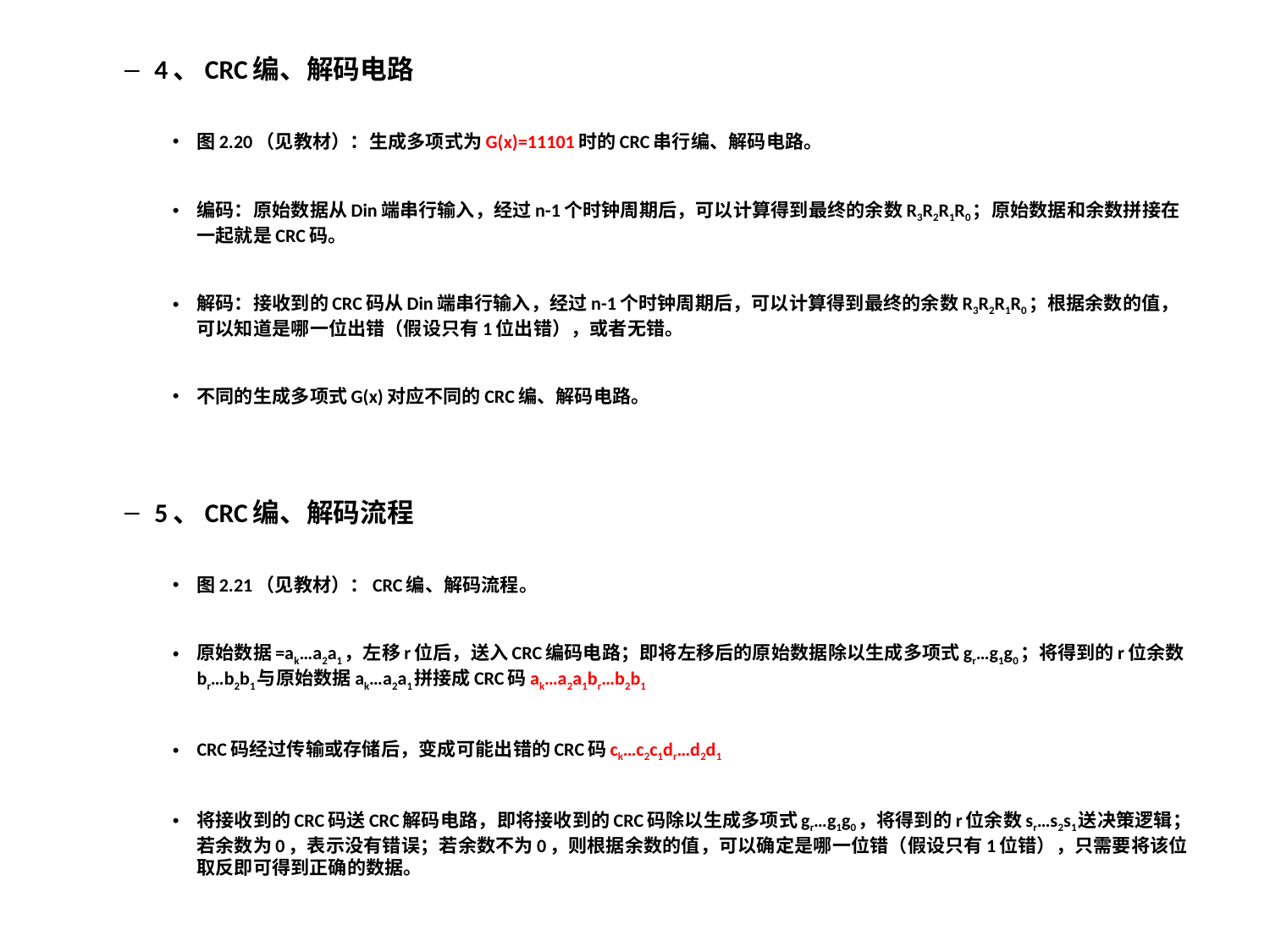

4、CRC编、解码电路

图2.20（见教材）：生成多项式为G(x)=11101时的CRC串行编、解码电路。

编码：原始数据从Din端串行输入，经过n-1个时钟周期后，可以计算得到最终的余数R3R2R1R0；原始数据和余数拼接在一起就是CRC码。

解码：接收到的CRC码从Din端串行输入，经过n-1个时钟周期后，可以计算得到最终的余数R3R2R1R0；根据余数的值，可以知道是哪一位出错（假设只有1位出错），或者无错。

不同的生成多项式G(x)对应不同的CRC编、解码电路。

5、CRC编、解码流程

图2.21（见教材）：CRC编、解码流程。

原始数据=ak…a2a1，左移r位后，送入CRC编码电路；即将左移后的原始数据除以生成多项式gr…g1g0；将得到的r位余数br…b2b1与原始数据ak…a2a1拼接成CRC码ak…a2a1br…b2b1

CRC码经过传输或存储后，变成可能出错的CRC码ck…c2c1dr…d2d1

将接收到的CRC码送CRC解码电路，即将接收到的CRC码除以生成多项式gr…g1g0，将得到的r位余数sr…s2s1送决策逻辑；若余数为0，表示没有错误；若余数不为0，则根据余数的值，可以确定是哪一位错（假设只有1位错），只需要将该位取反即可得到正确的数据。